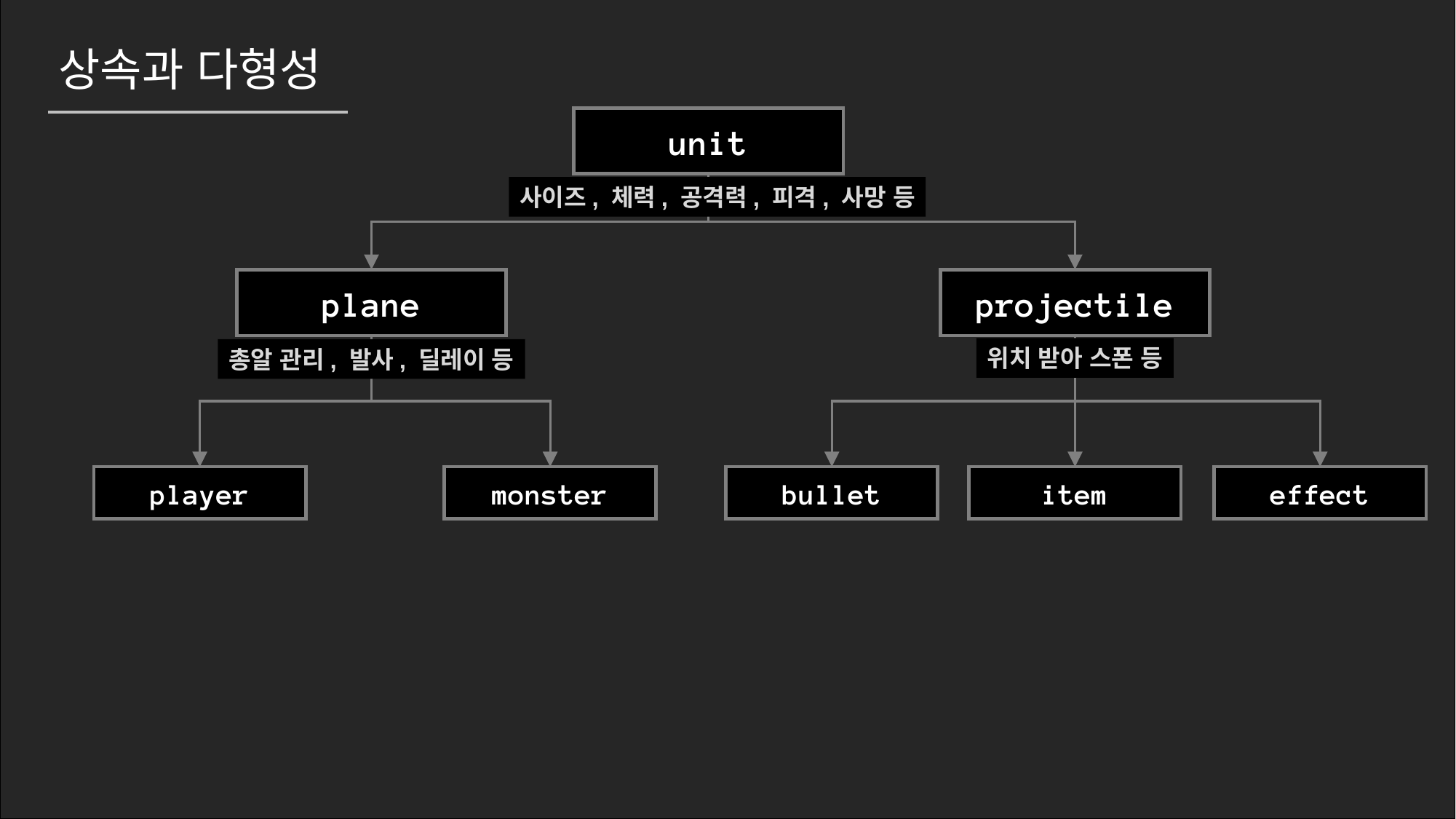

상속과 다형성
unit
사이즈, 체력, 공격력, 피격, 사망 등
plane
projectile
위치 받아 스폰 등
총알 관리, 발사, 딜레이 등
player
monster
bullet
item
effect